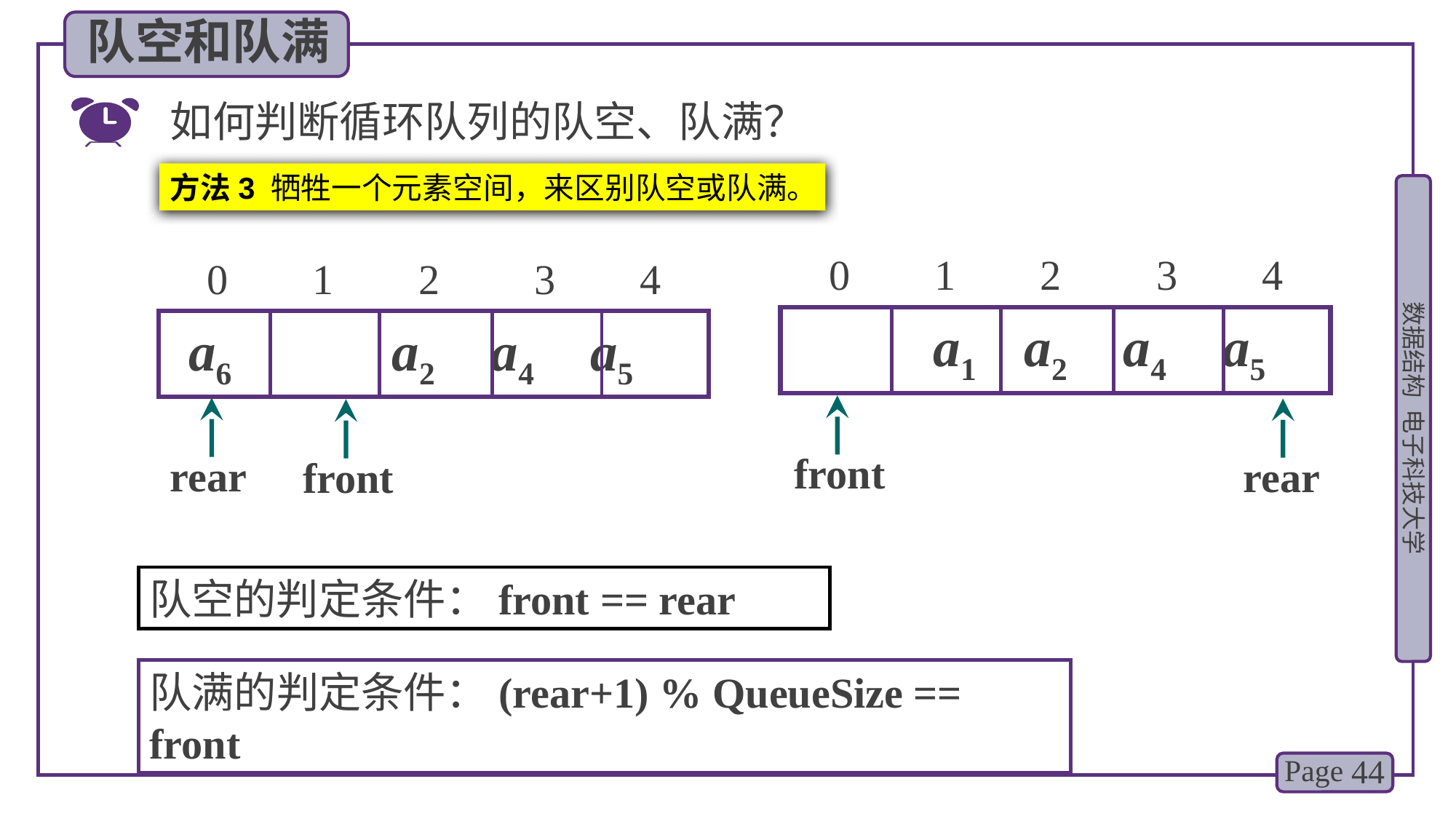

队空和队满

如何判断循环队列的队空、队满？

方法3 牺牲一个元素空间，来区别队空或队满。
0        1        2         3        4
         a1      a2       a4       a5

front

rear
0        1        2         3        4

a6                    a2       a4       a5

rear

front
队空的判定条件：front == rear
队满的判定条件：(rear+1) % QueueSize == front